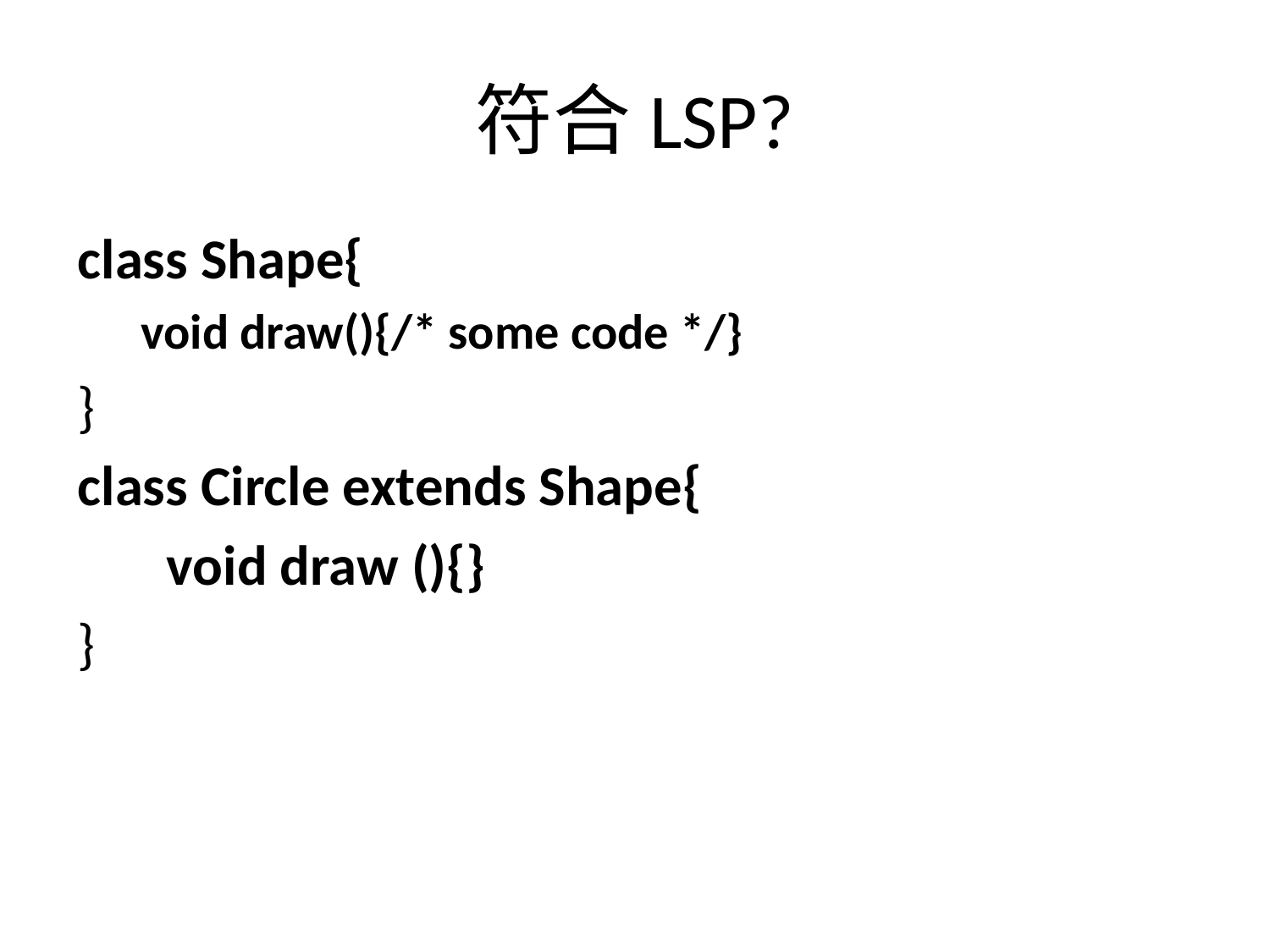

# 符合LSP?
class Shape{
void draw(){/* some code */}
}
class Circle extends Shape{
       void draw (){}
}